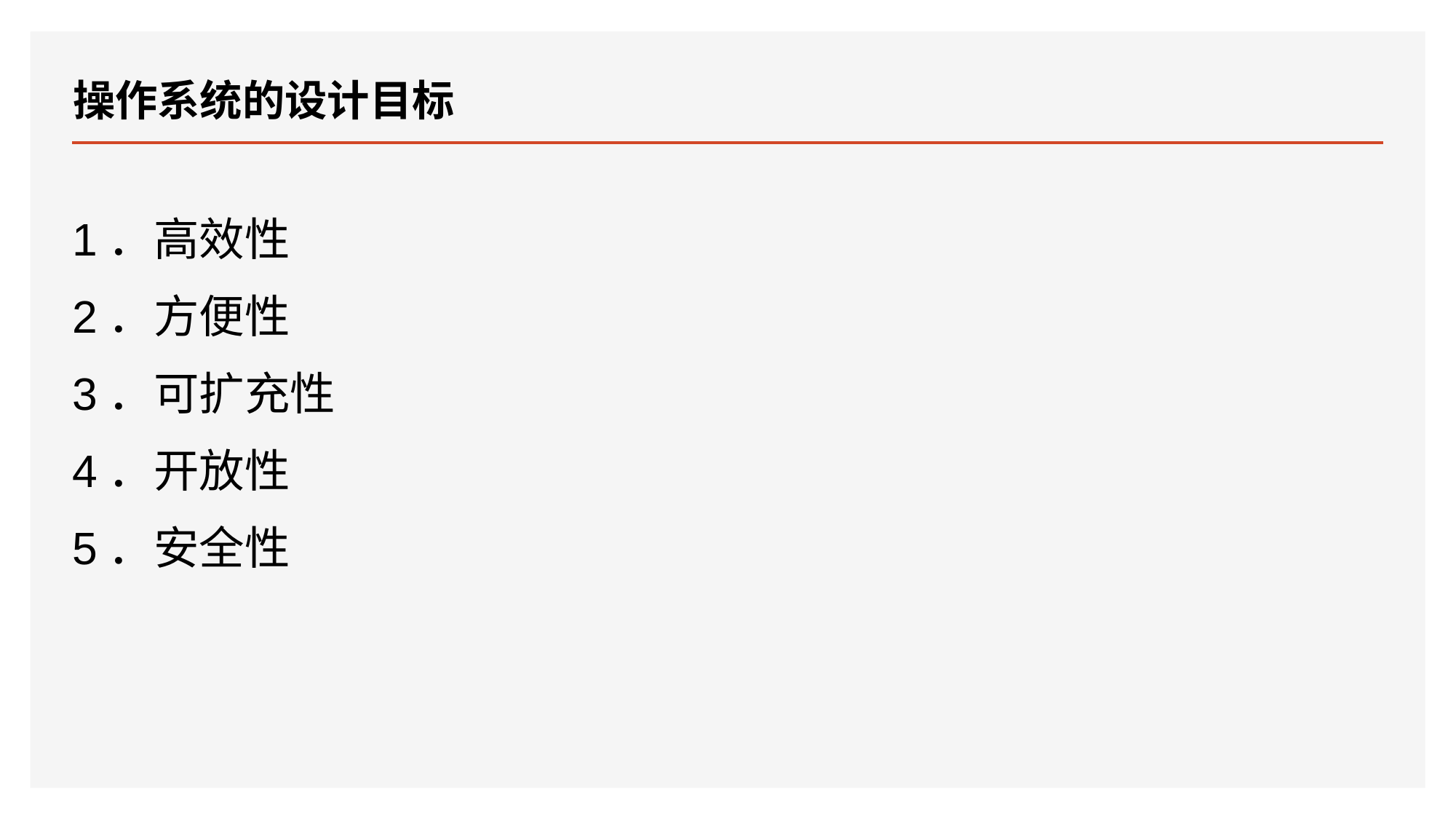

# 操作系统的设计目标
1．高效性
2．方便性
3．可扩充性
4．开放性
5．安全性